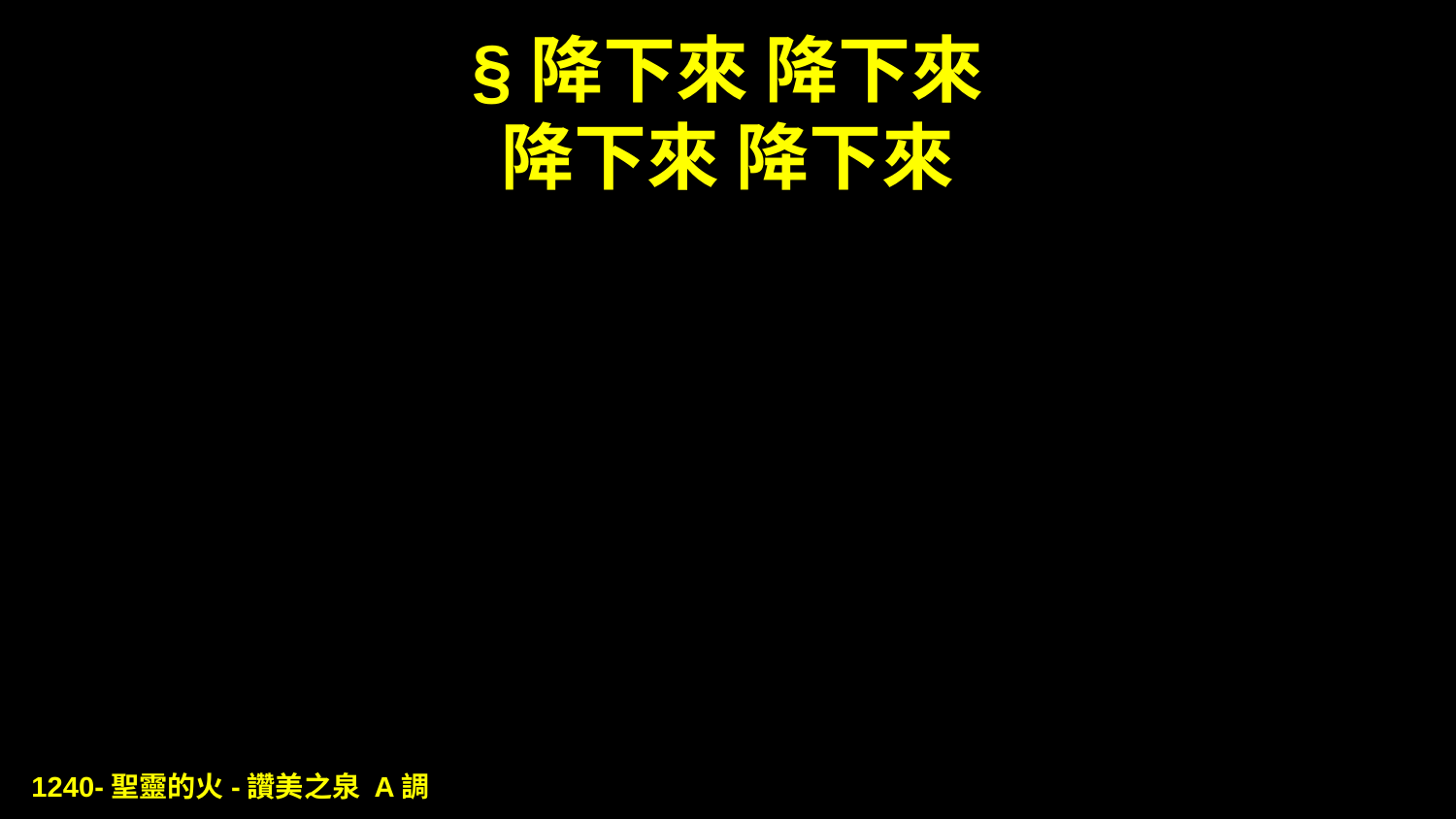

# §降下來 降下來 降下來 降下來
1240-聖靈的火-讚美之泉 A調